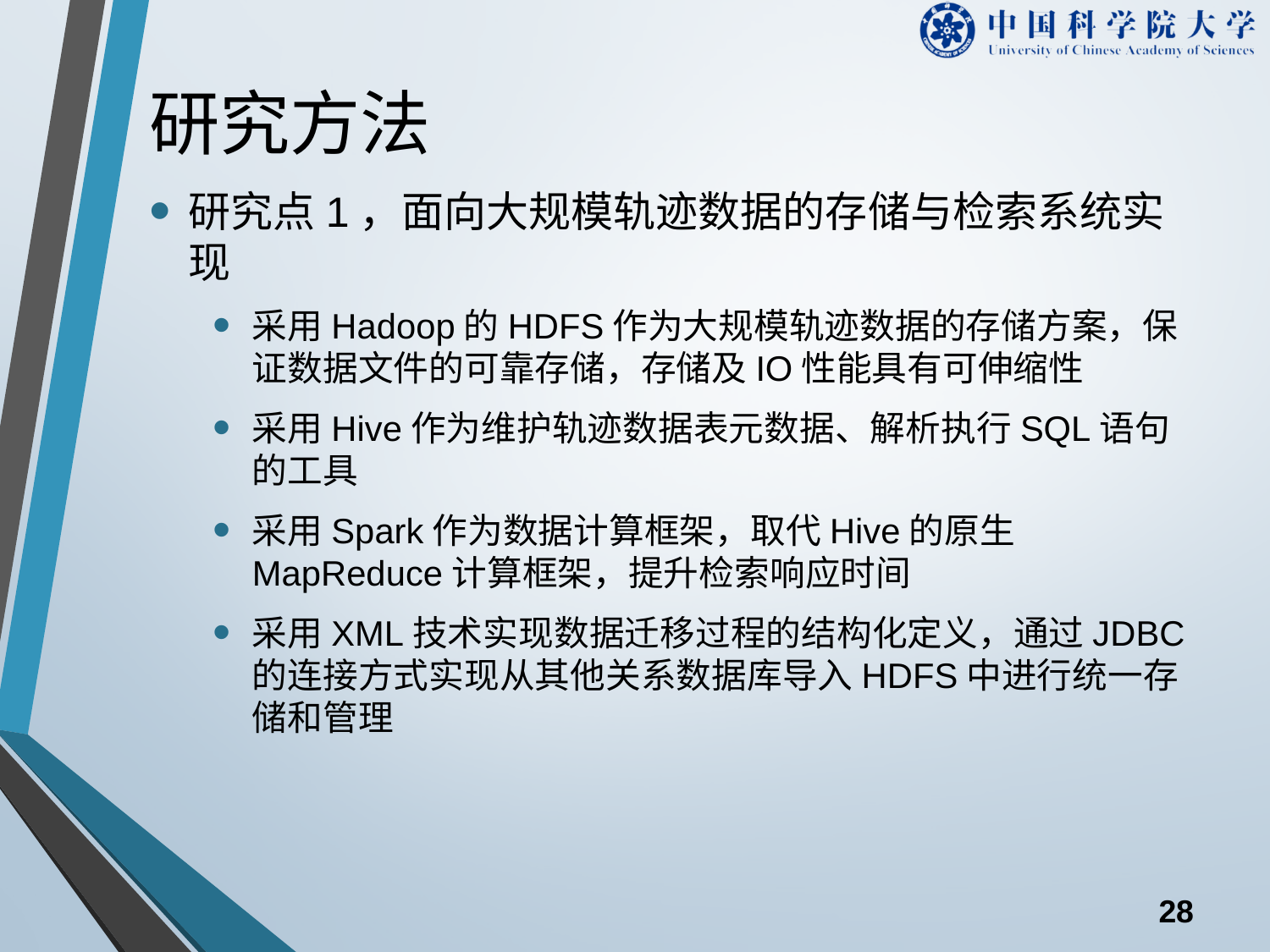

# 研究方法
研究点1，面向大规模轨迹数据的存储与检索系统实现
采用Hadoop的HDFS作为大规模轨迹数据的存储方案，保证数据文件的可靠存储，存储及IO性能具有可伸缩性
采用Hive作为维护轨迹数据表元数据、解析执行SQL语句的工具
采用Spark作为数据计算框架，取代Hive的原生MapReduce计算框架，提升检索响应时间
采用XML技术实现数据迁移过程的结构化定义，通过JDBC的连接方式实现从其他关系数据库导入HDFS中进行统一存储和管理

28